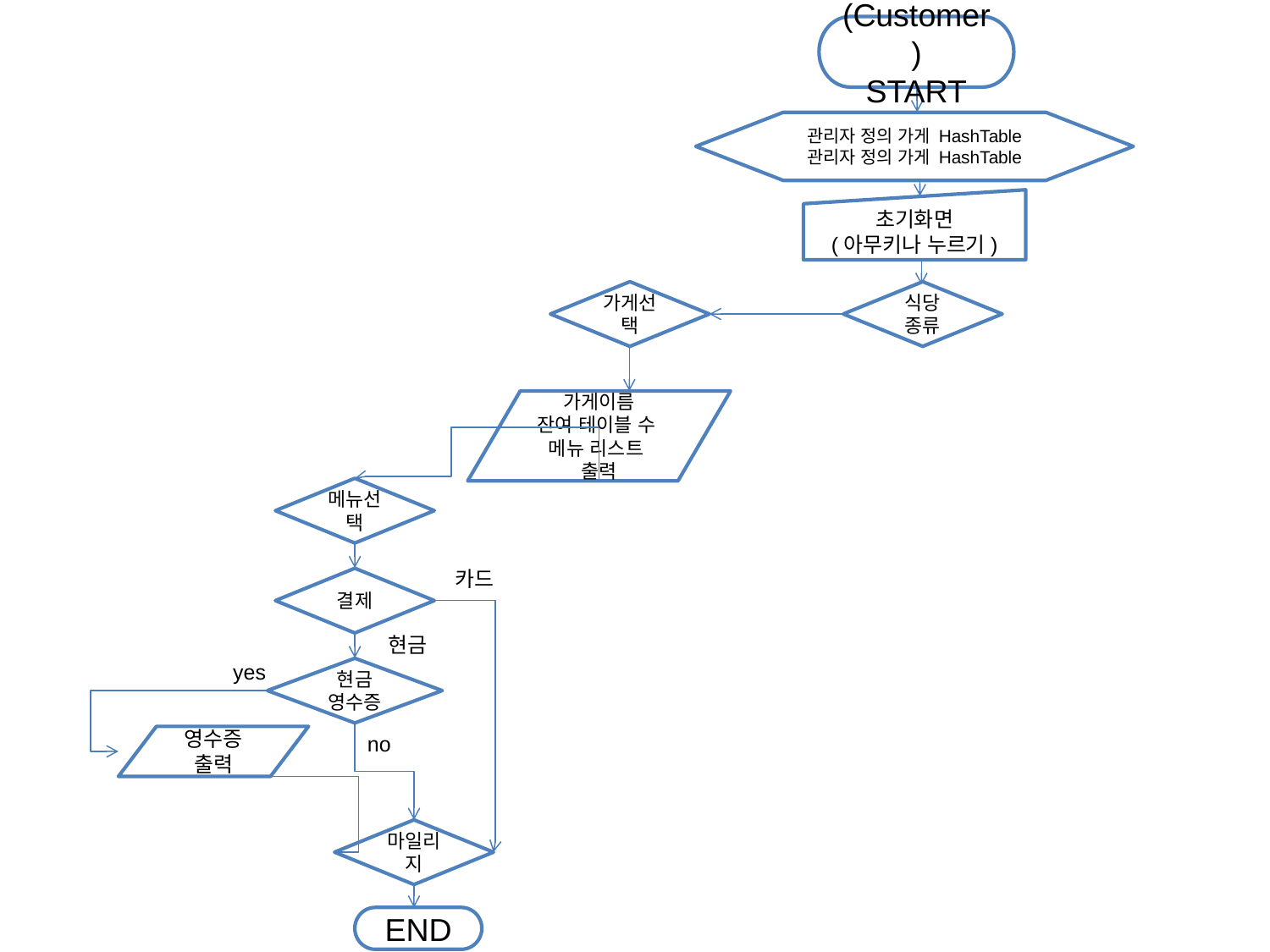

(Customer)
START

관리자 정의 가게 HashTable
관리자 정의 가게 HashTable

초기화면
(아무키나 누르기)
가게선택
식당 종류
가게이름
잔여 테이블 수
메뉴 리스트
출력
메뉴선택
카드
결제
현금
yes
현금
영수증
no
영수증 출력
마일리지
END